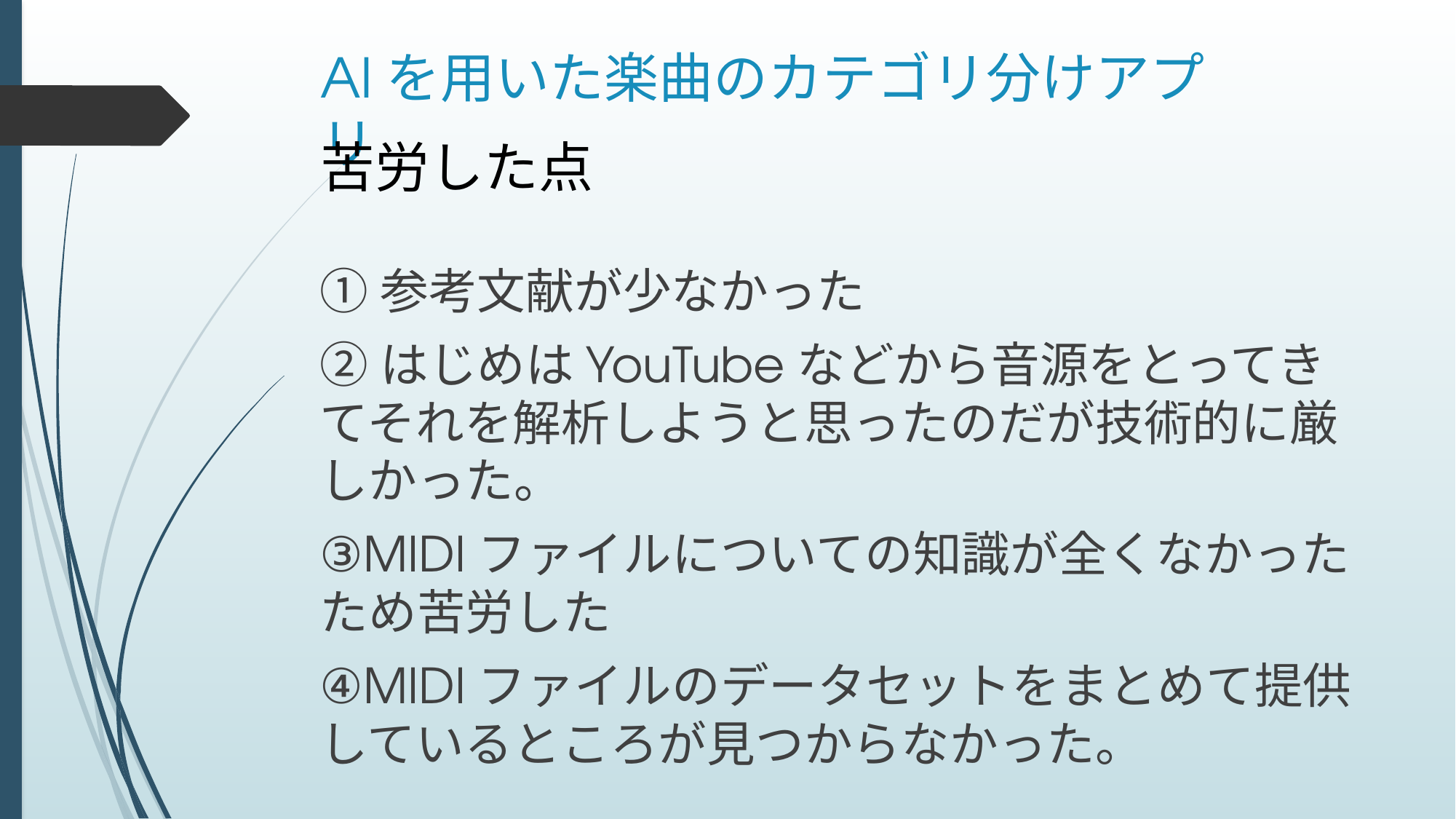

# AIを用いた楽曲のカテゴリ分けアプリ
苦労した点
①参考文献が少なかった
②はじめはYouTubeなどから音源をとってきてそれを解析しようと思ったのだが技術的に厳しかった。
③MIDIファイルについての知識が全くなかったため苦労した
④MIDIファイルのデータセットをまとめて提供しているところが見つからなかった。